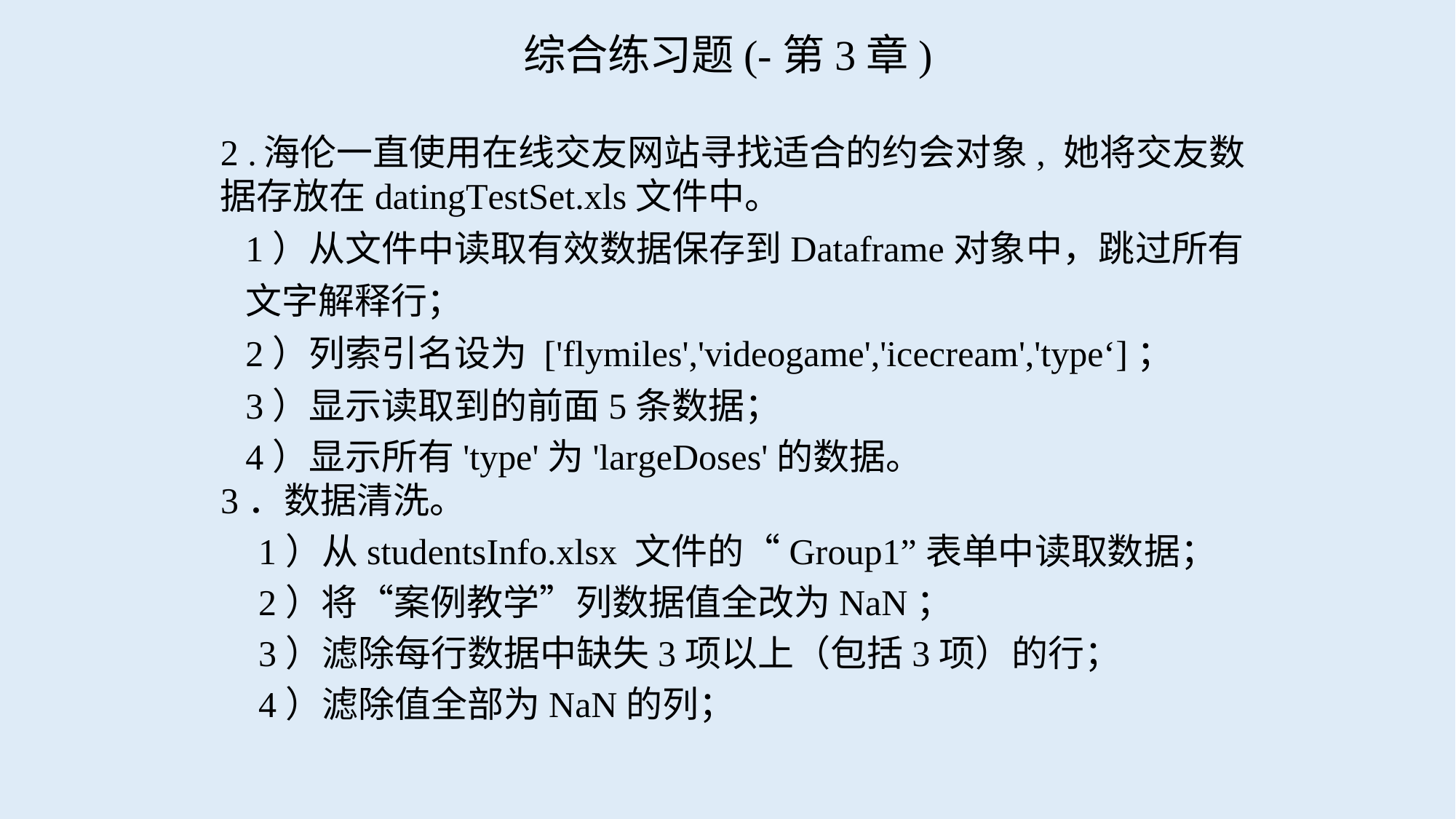

# 综合练习题(-第3章)
2 .	海伦一直使用在线交友网站寻找适合的约会对象, 她将交友数据存放在datingTestSet.xls文件中。
1）从文件中读取有效数据保存到Dataframe对象中，跳过所有文字解释行；
2）列索引名设为 ['flymiles','videogame','icecream','type‘]；
3）显示读取到的前面5条数据；
4）显示所有'type'为'largeDoses'的数据。
3．数据清洗。
1）从studentsInfo.xlsx 文件的“Group1”表单中读取数据；
2）将“案例教学”列数据值全改为NaN；
3）滤除每行数据中缺失3项以上（包括3项）的行；
4）滤除值全部为NaN的列；